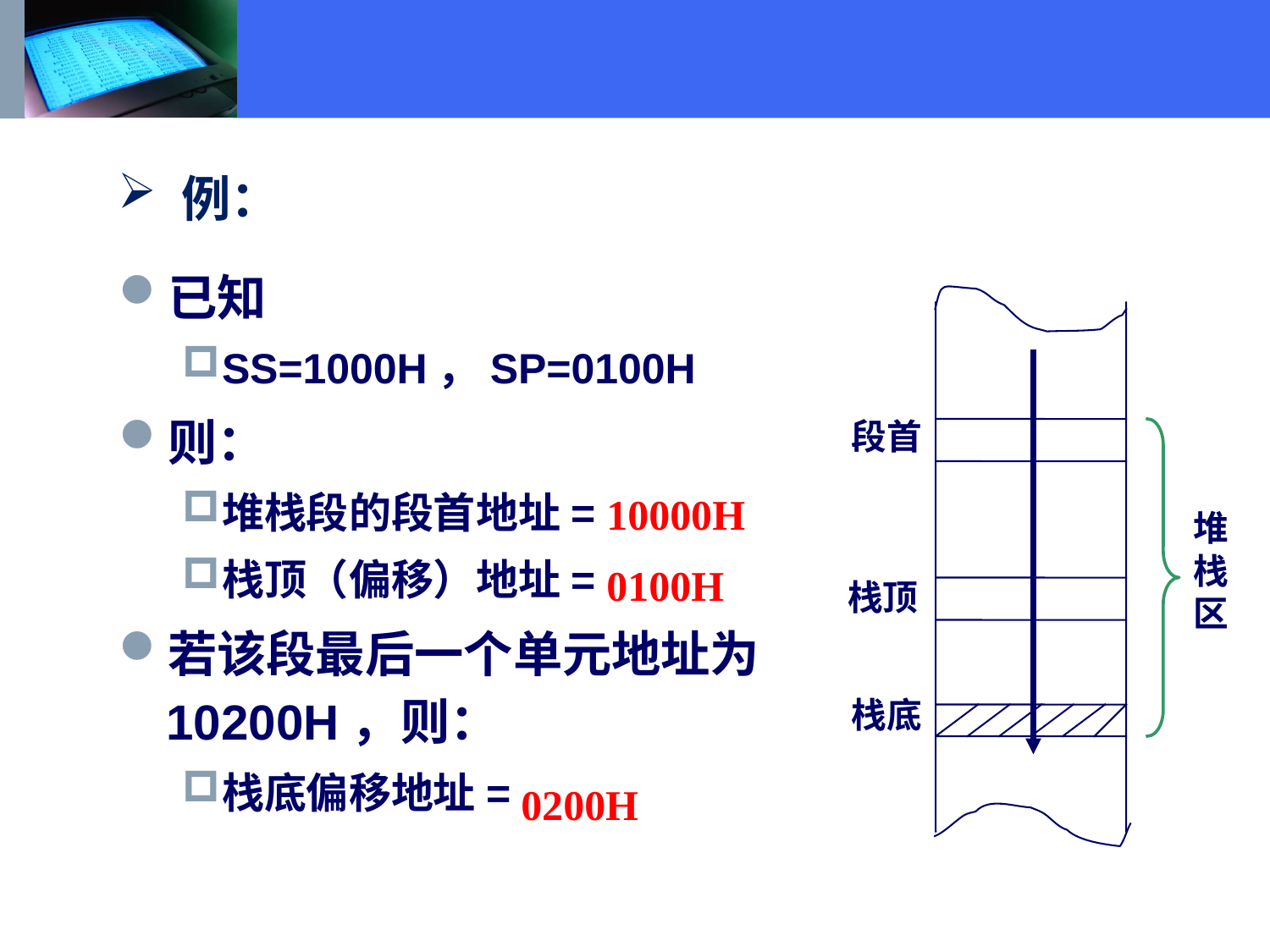

# 例：
已知
SS=1000H，SP=0100H
则：
堆栈段的段首地址=
栈顶（偏移）地址=
若该段最后一个单元地址为10200H，则：
栈底偏移地址=

段首

堆栈区
栈顶

栈底

10000H
0100H
0200H